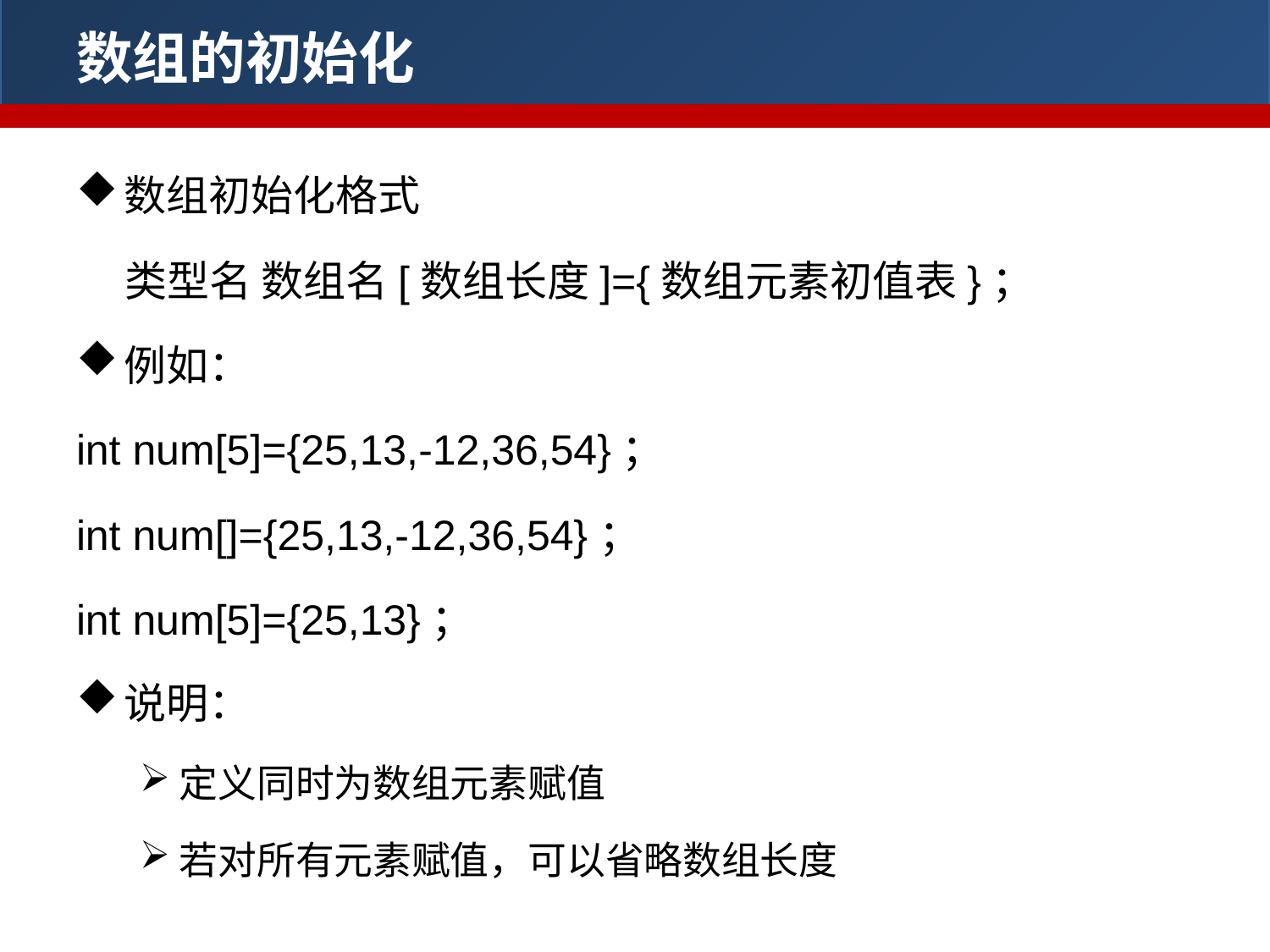

数组的初始化
数组初始化格式
    类型名 数组名[数组长度]={数组元素初值表}；
例如：
int num[5]={25,13,-12,36,54}；
int num[]={25,13,-12,36,54}；
int num[5]={25,13}；
说明：
定义同时为数组元素赋值
若对所有元素赋值，可以省略数组长度